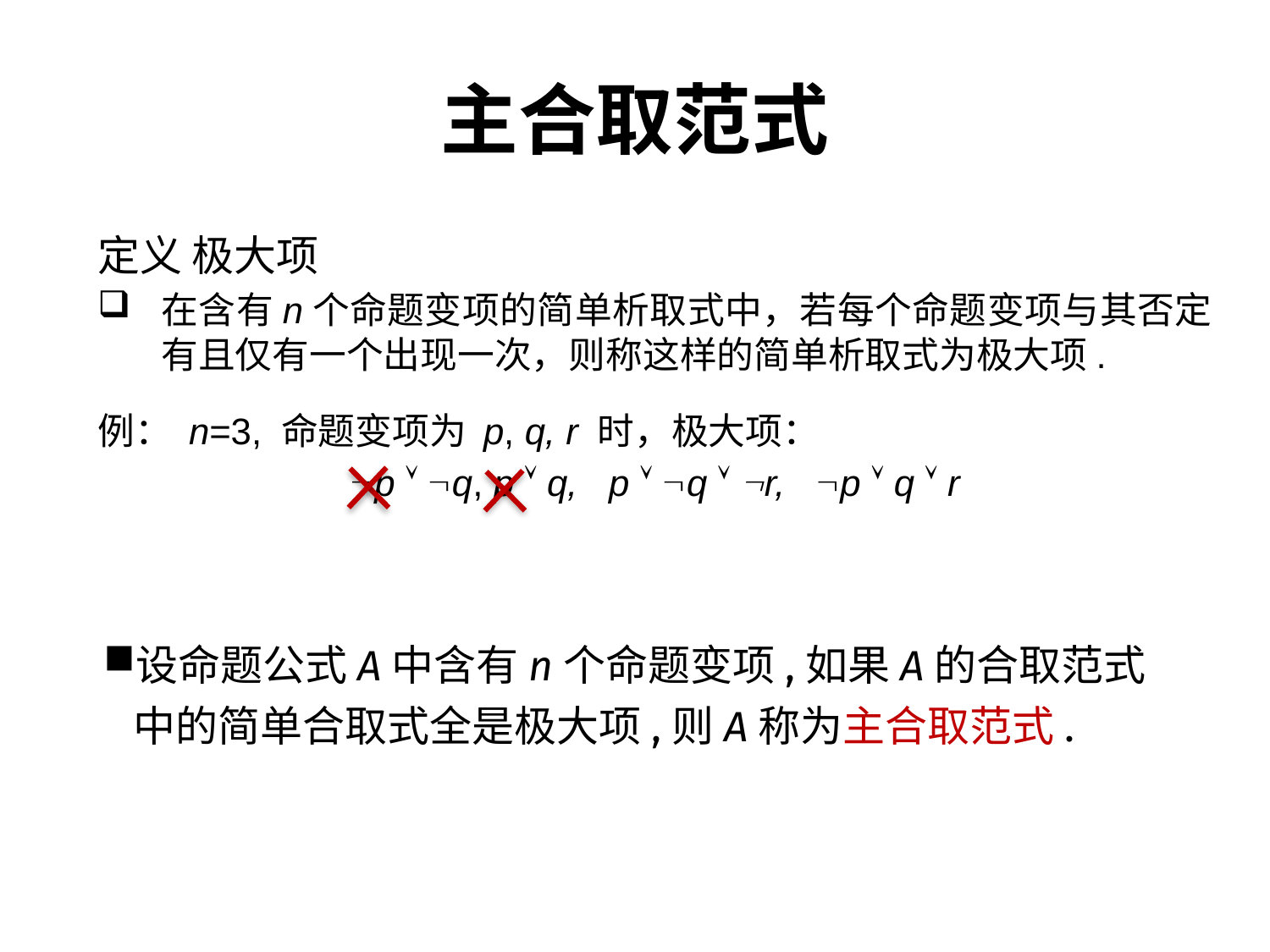

# 主合取范式

定义 极大项
在含有n个命题变项的简单析取式中，若每个命题变项与其否定有且仅有一个出现一次，则称这样的简单析取式为极大项.
例： n=3, 命题变项为 p, q, r 时，极大项：
¬p ∨ ¬q, p ∨ q,   p ∨ ¬q ∨ ¬r,   ¬p ∨ q ∨ r
设命题公式A中含有n个命题变项,如果A的合取范式中的简单合取式全是极大项,则A称为主合取范式.
52